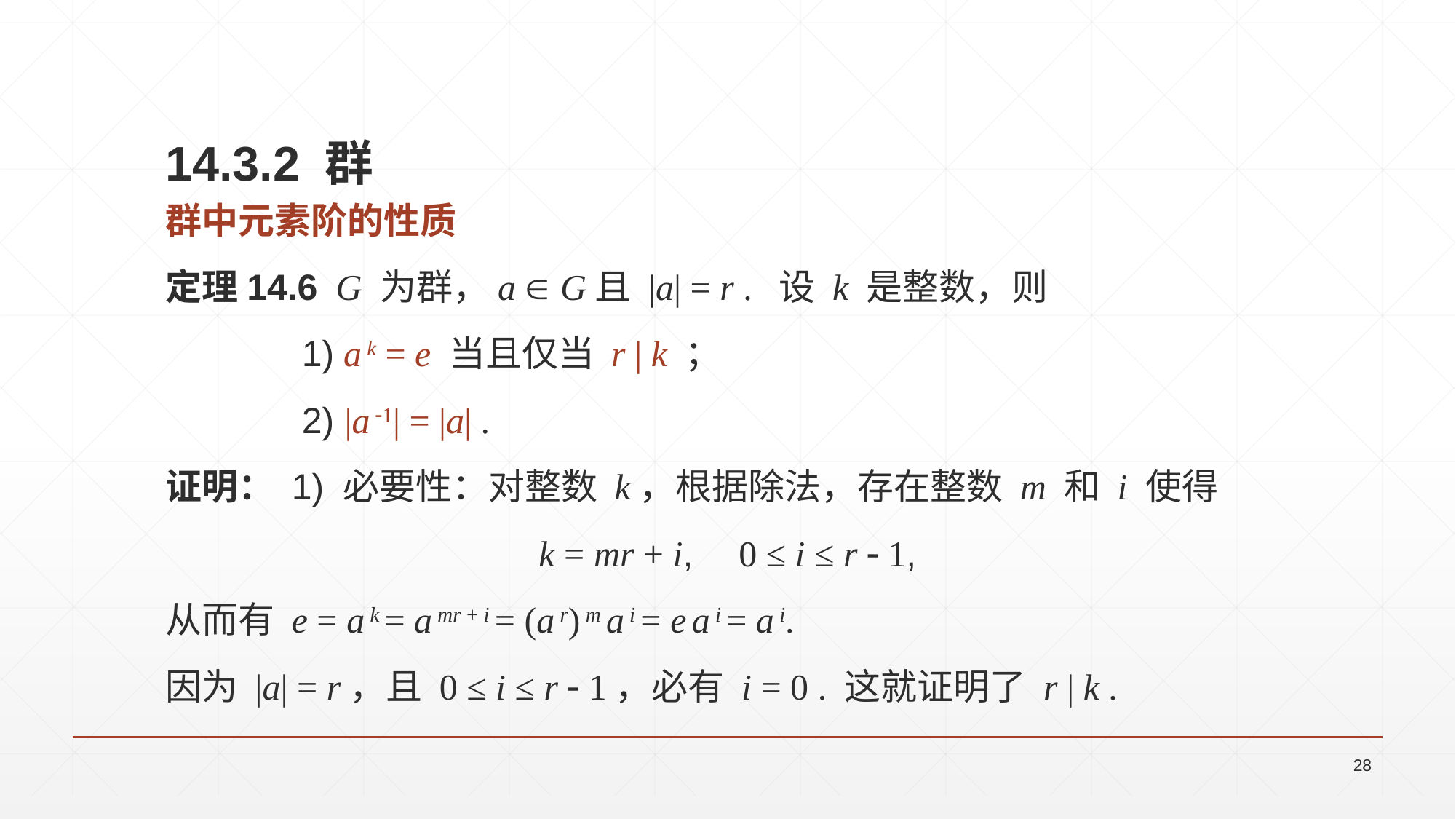

14.3.2 群
群中元素阶的性质
定理14.6  G 为群，a ∈ G且 |a| = r .  设 k 是整数，则
		1) a k = e 当且仅当 r | k ；
		2) |a −1| = |a| .
证明： 1) 必要性：对整数 k，根据除法，存在整数 m 和 i 使得
k = mr + i,     0 ≤ i ≤ r − 1,
从而有 e = a k = a mr + i = (a r) m a i = e a i = a i.
因为 |a| = r，且 0 ≤ i ≤ r − 1，必有 i = 0 . 这就证明了 r | k .
28